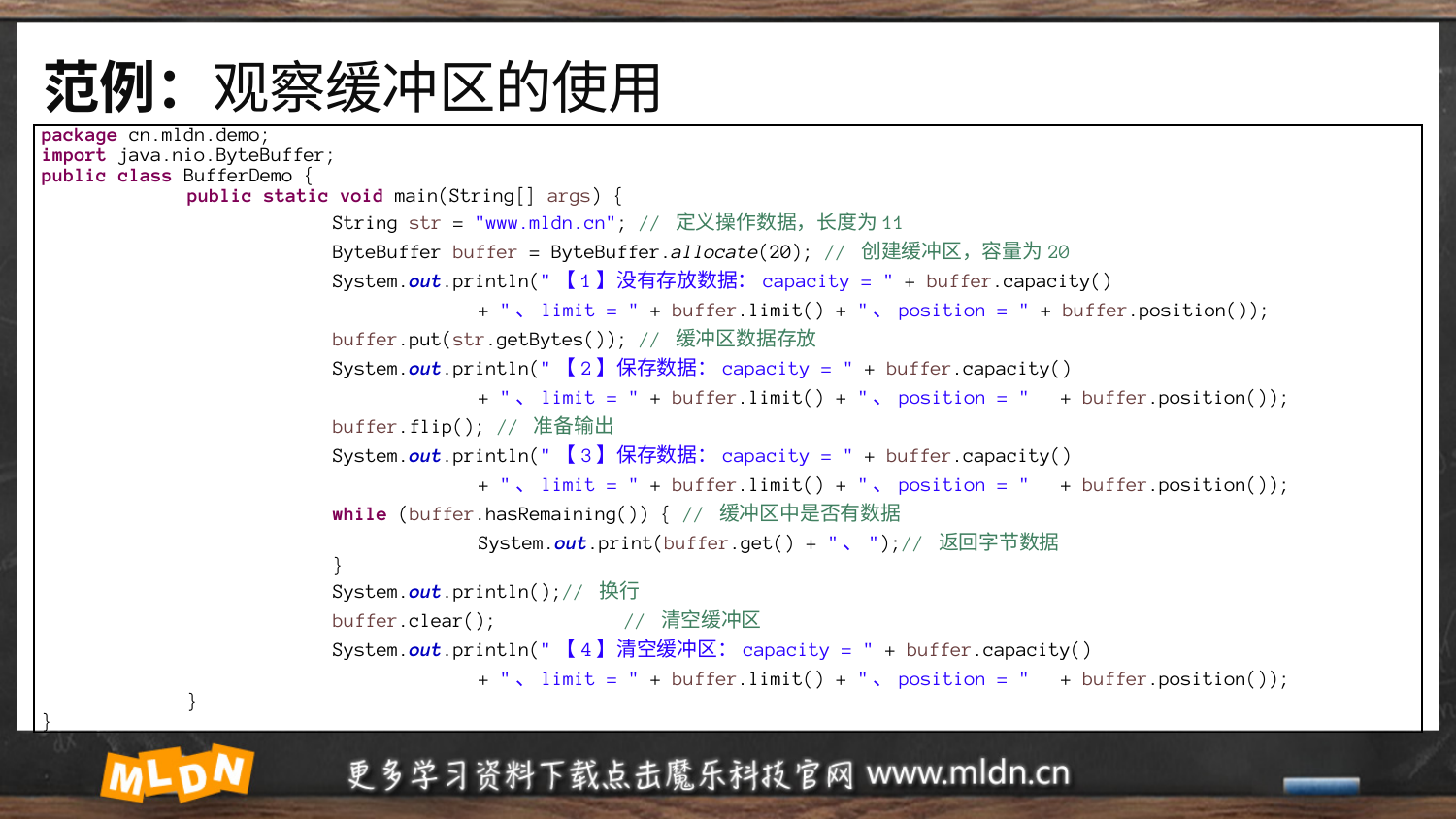

# 范例：观察缓冲区的使用
| package cn.mldn.demo; import java.nio.ByteBuffer; public class BufferDemo { public static void main(String[] args) { String str = "www.mldn.cn"; // 定义操作数据，长度为11 ByteBuffer buffer = ByteBuffer.allocate(20); // 创建缓冲区，容量为20 System.out.println("【1】没有存放数据：capacity = " + buffer.capacity() + "、limit = " + buffer.limit() + "、position = " + buffer.position()); buffer.put(str.getBytes()); // 缓冲区数据存放 System.out.println("【2】保存数据：capacity = " + buffer.capacity() + "、limit = " + buffer.limit() + "、position = " + buffer.position()); buffer.flip(); // 准备输出 System.out.println("【3】保存数据：capacity = " + buffer.capacity() + "、limit = " + buffer.limit() + "、position = " + buffer.position()); while (buffer.hasRemaining()) { // 缓冲区中是否有数据 System.out.print(buffer.get() + "、");// 返回字节数据 } System.out.println();// 换行 buffer.clear(); // 清空缓冲区 System.out.println("【4】清空缓冲区：capacity = " + buffer.capacity() + "、limit = " + buffer.limit() + "、position = " + buffer.position()); } } |
| --- |